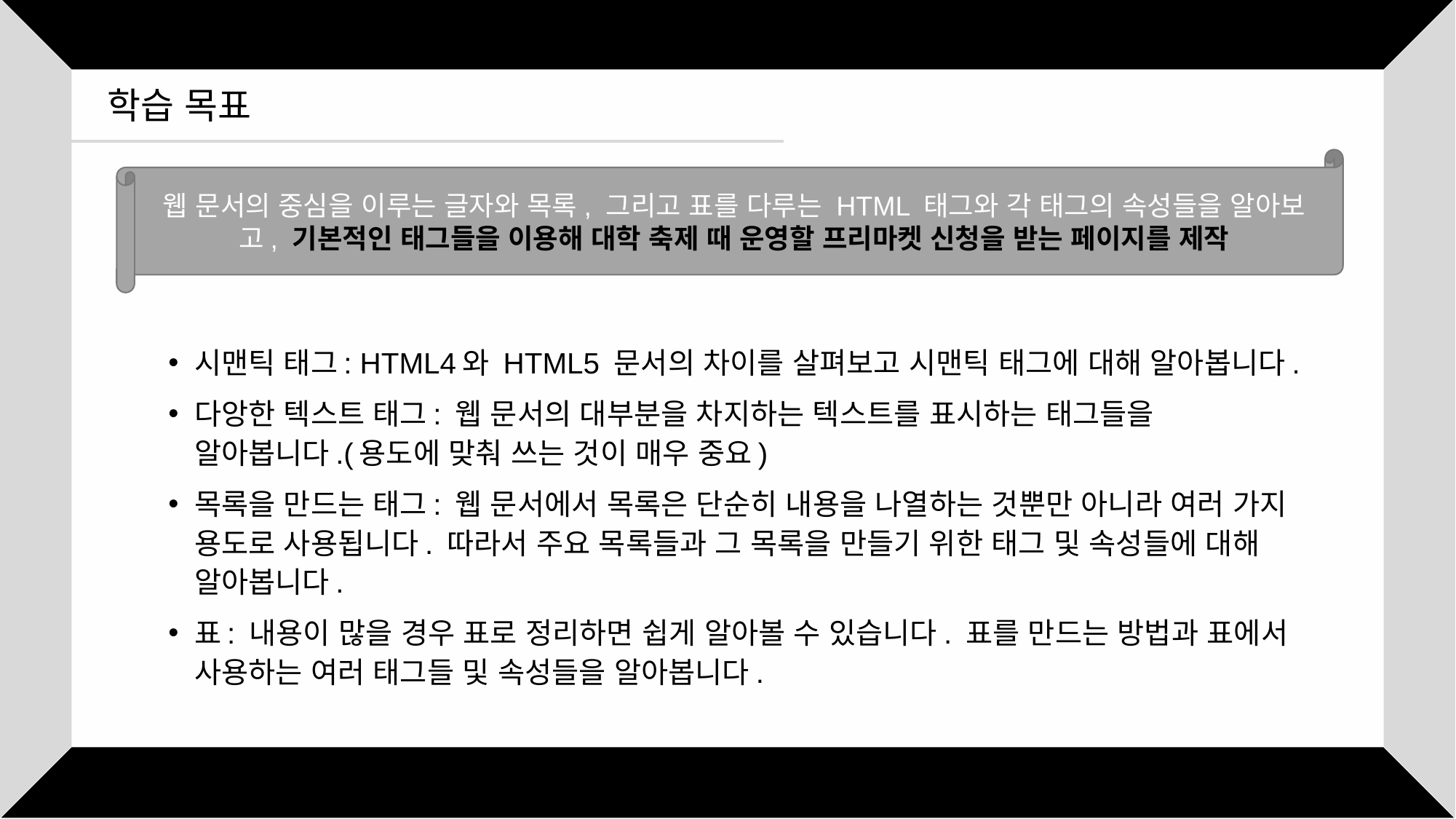

학습 목표
웹 문서의 중심을 이루는 글자와 목록, 그리고 표를 다루는 HTML 태그와 각 태그의 속성들을 알아보고, 기본적인 태그들을 이용해 대학 축제 때 운영할 프리마켓 신청을 받는 페이지를 제작
시맨틱 태그: HTML4와 HTML5 문서의 차이를 살펴보고 시맨틱 태그에 대해 알아봅니다.
다앙한 텍스트 태그: 웹 문서의 대부분을 차지하는 텍스트를 표시하는 태그들을 알아봅니다.(용도에 맞춰 쓰는 것이 매우 중요)
목록을 만드는 태그: 웹 문서에서 목록은 단순히 내용을 나열하는 것뿐만 아니라 여러 가지 용도로 사용됩니다. 따라서 주요 목록들과 그 목록을 만들기 위한 태그 및 속성들에 대해 알아봅니다.
표: 내용이 많을 경우 표로 정리하면 쉽게 알아볼 수 있습니다. 표를 만드는 방법과 표에서 사용하는 여러 태그들 및 속성들을 알아봅니다.